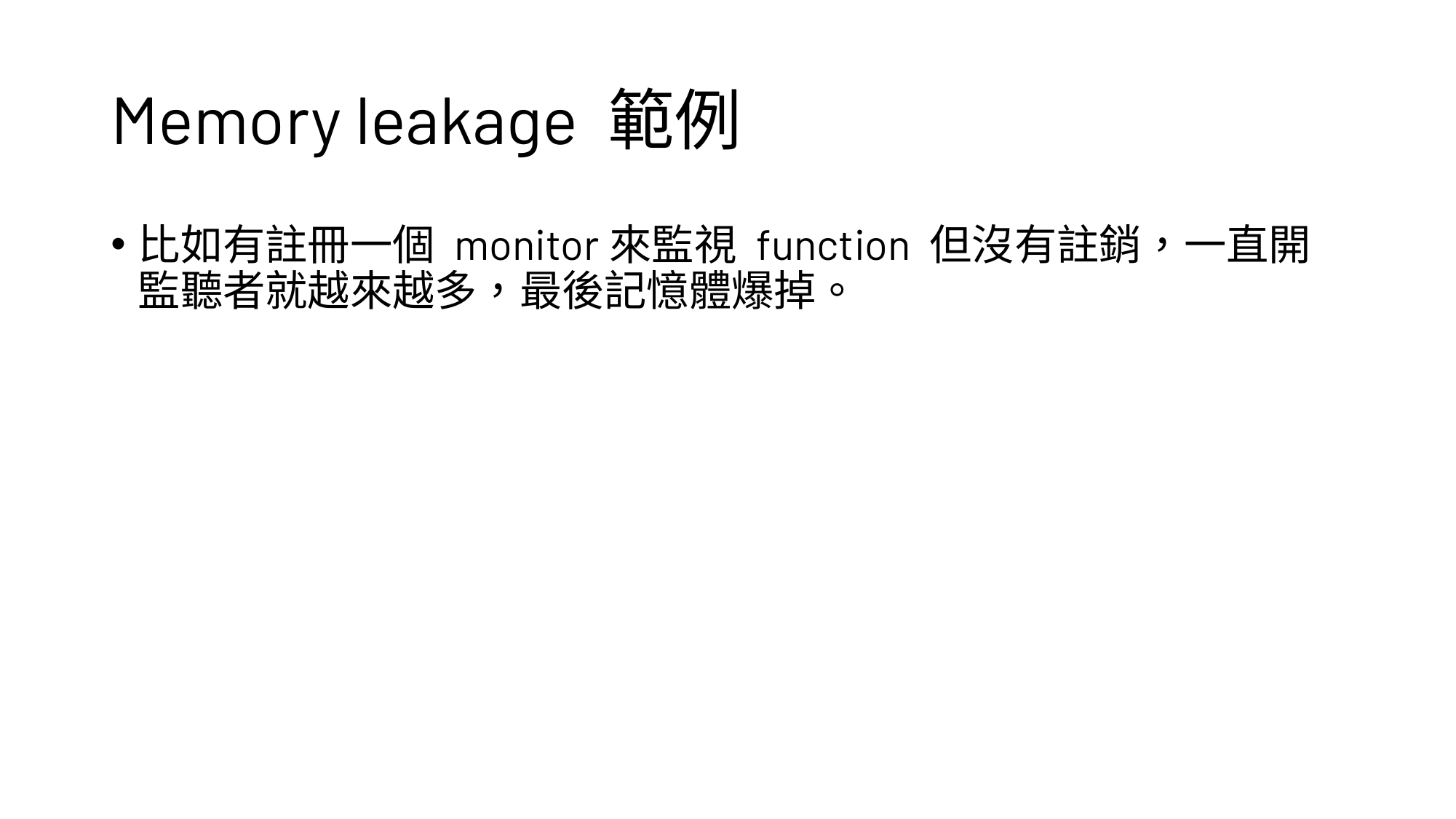

# Memory leakage 範例
比如有註冊一個 monitor來監視 function 但沒有註銷，一直開監聽者就越來越多，最後記憶體爆掉。